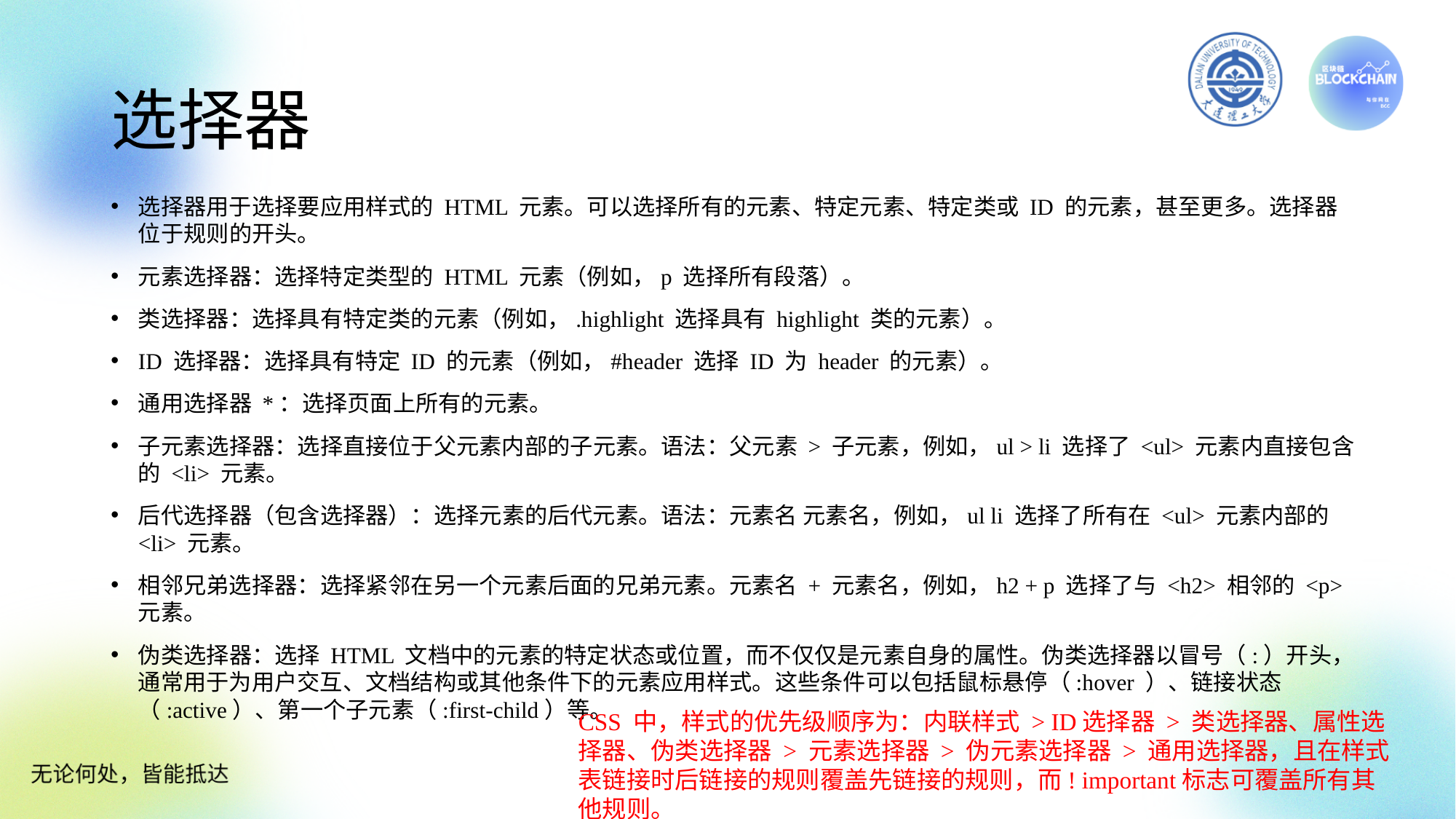

# 选择器
选择器用于选择要应用样式的 HTML 元素。可以选择所有的元素、特定元素、特定类或 ID 的元素，甚至更多。选择器位于规则的开头。
元素选择器：选择特定类型的 HTML 元素（例如，p 选择所有段落）。
类选择器：选择具有特定类的元素（例如，.highlight 选择具有 highlight 类的元素）。
ID 选择器：选择具有特定 ID 的元素（例如，#header 选择 ID 为 header 的元素）。
通用选择器 *：选择页面上所有的元素。
子元素选择器：选择直接位于父元素内部的子元素。语法：父元素 > 子元素，例如，ul > li 选择了 <ul> 元素内直接包含的 <li> 元素。
后代选择器（包含选择器）：选择元素的后代元素。语法：元素名 元素名，例如，ul li 选择了所有在 <ul> 元素内部的 <li> 元素。
相邻兄弟选择器：选择紧邻在另一个元素后面的兄弟元素。元素名 + 元素名，例如，h2 + p 选择了与 <h2> 相邻的 <p> 元素。
伪类选择器：选择 HTML 文档中的元素的特定状态或位置，而不仅仅是元素自身的属性。伪类选择器以冒号（:）开头，通常用于为用户交互、文档结构或其他条件下的元素应用样式。这些条件可以包括鼠标悬停（:hover ）、链接状态（:active）、第一个子元素（:first-child）等。
CSS 中，样式的优先级顺序为：内联样式 > ID选择器 > 类选择器、属性选择器、伪类选择器 > 元素选择器 > 伪元素选择器 > 通用选择器，且在样式表链接时后链接的规则覆盖先链接的规则，而! important标志可覆盖所有其他规则。